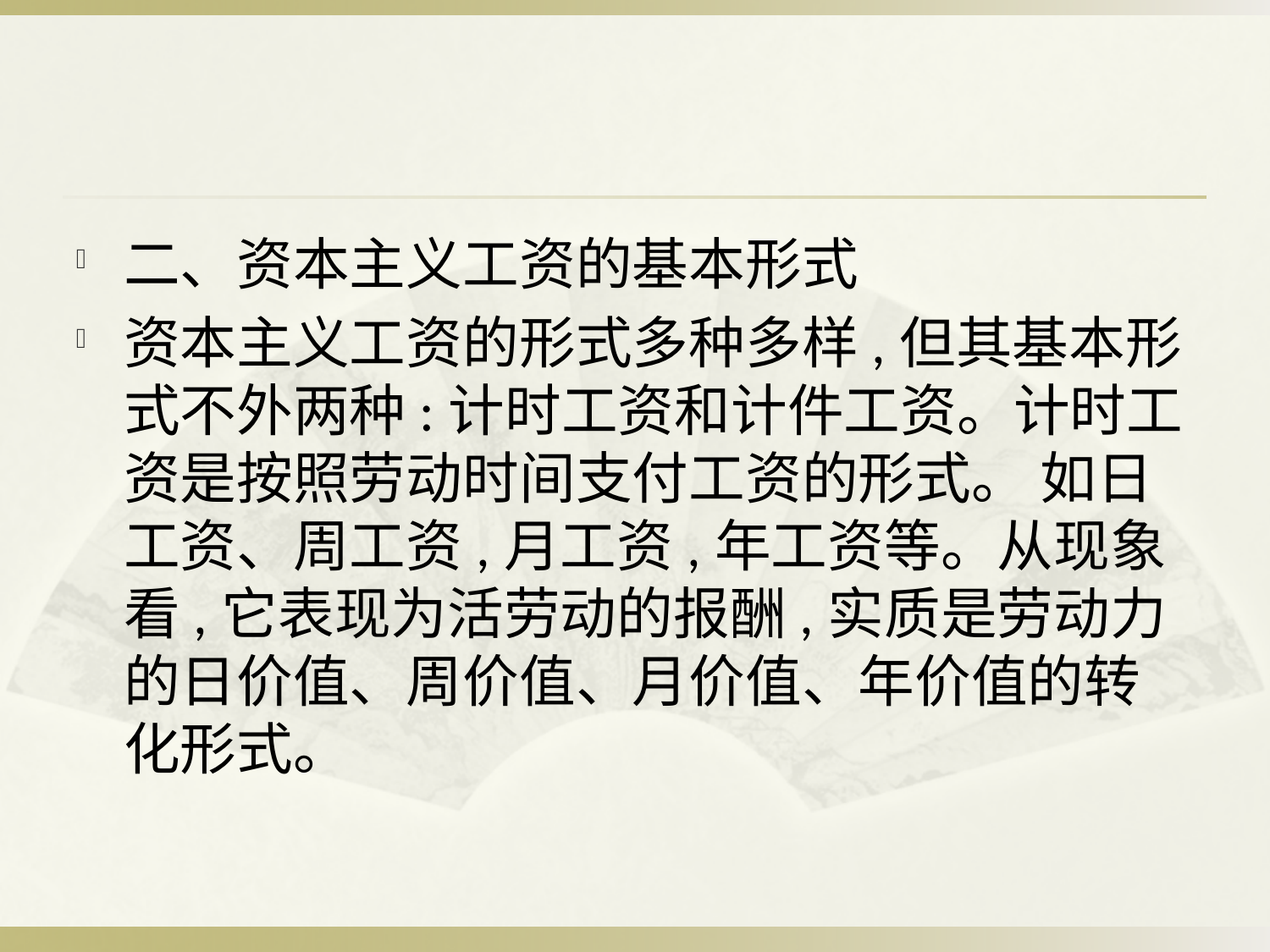

#
二、资本主义工资的基本形式
资本主义工资的形式多种多样,但其基本形式不外两种:计时工资和计件工资。计时工资是按照劳动时间支付工资的形式。 如日工资、周工资,月工资,年工资等。从现象看,它表现为活劳动的报酬,实质是劳动力的日价值、周价值、月价值、年价值的转化形式。